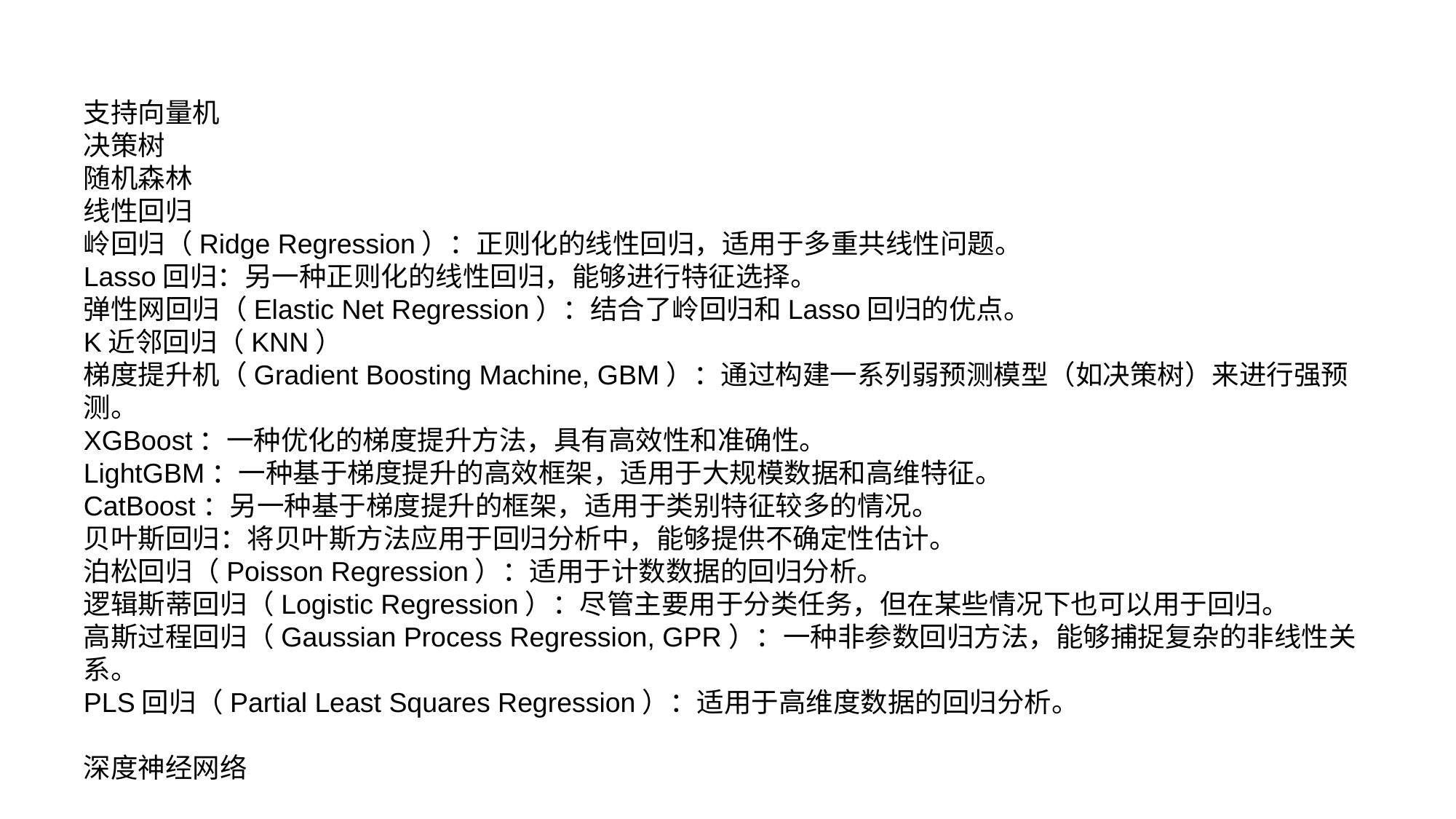

支持向量机
决策树
随机森林
线性回归
岭回归（Ridge Regression）：正则化的线性回归，适用于多重共线性问题。
Lasso回归：另一种正则化的线性回归，能够进行特征选择。
弹性网回归（Elastic Net Regression）：结合了岭回归和Lasso回归的优点。
K近邻回归（KNN）
梯度提升机（Gradient Boosting Machine, GBM）：通过构建一系列弱预测模型（如决策树）来进行强预测。
XGBoost：一种优化的梯度提升方法，具有高效性和准确性。
LightGBM：一种基于梯度提升的高效框架，适用于大规模数据和高维特征。
CatBoost：另一种基于梯度提升的框架，适用于类别特征较多的情况。
贝叶斯回归：将贝叶斯方法应用于回归分析中，能够提供不确定性估计。
泊松回归（Poisson Regression）：适用于计数数据的回归分析。
逻辑斯蒂回归（Logistic Regression）：尽管主要用于分类任务，但在某些情况下也可以用于回归。
高斯过程回归（Gaussian Process Regression, GPR）：一种非参数回归方法，能够捕捉复杂的非线性关系。
PLS回归（Partial Least Squares Regression）：适用于高维度数据的回归分析。

深度神经网络